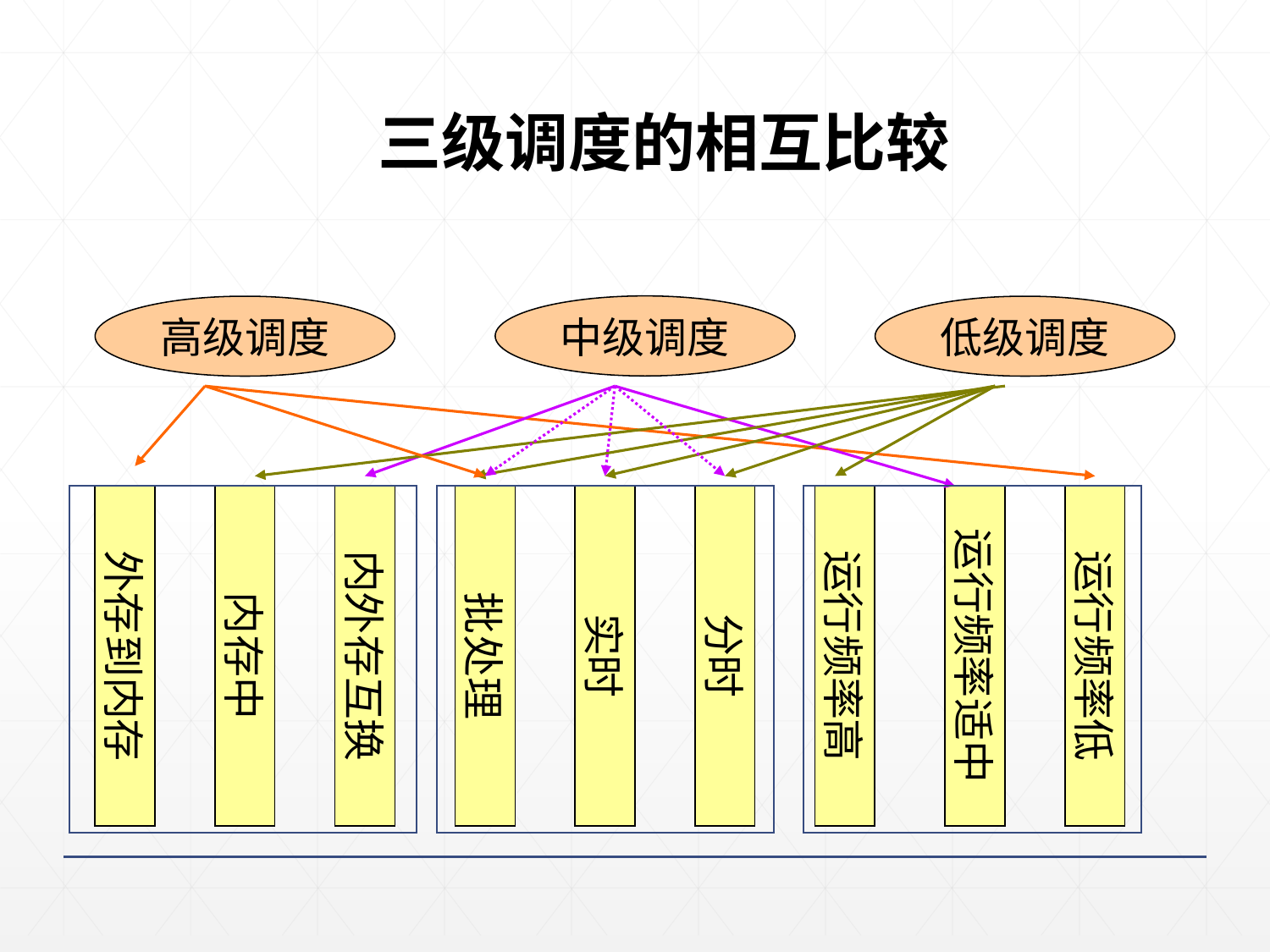

三级调度的相互比较
中级调度
高级调度
低级调度

外存到内存
内存中
内外存互换

批处理
实时
分时

运行频率高
运行频率适中
运行频率低